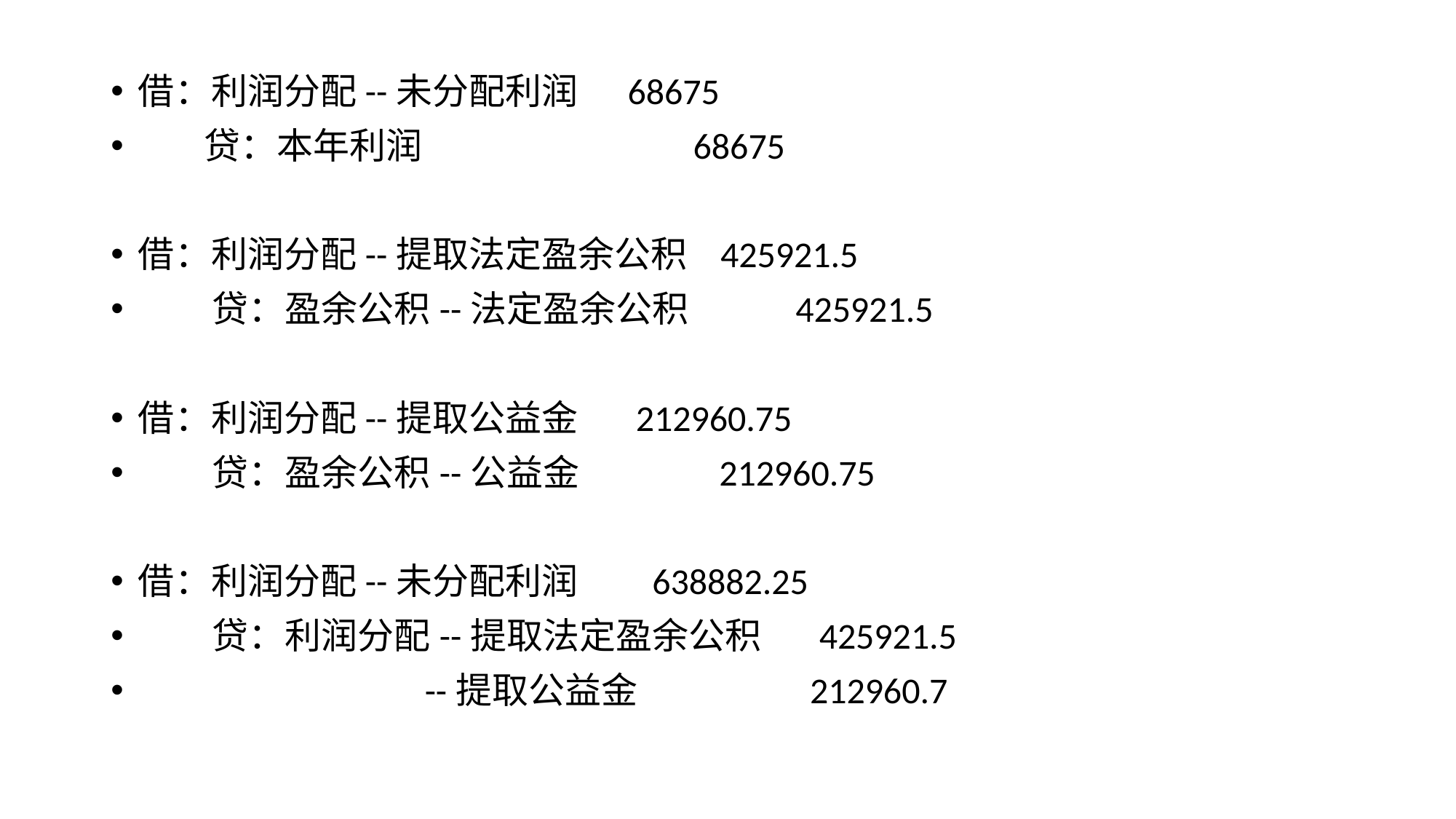

借：利润分配--未分配利润     68675
       贷：本年利润                                68675

借：利润分配--提取法定盈余公积   425921.5
        贷：盈余公积--法定盈余公积            425921.5

借：利润分配--提取公益金      212960.75
        贷：盈余公积--公益金                212960.75

借：利润分配--未分配利润        638882.25
        贷：利润分配--提取法定盈余公积      425921.5
                                   --提取公益金                    212960.7